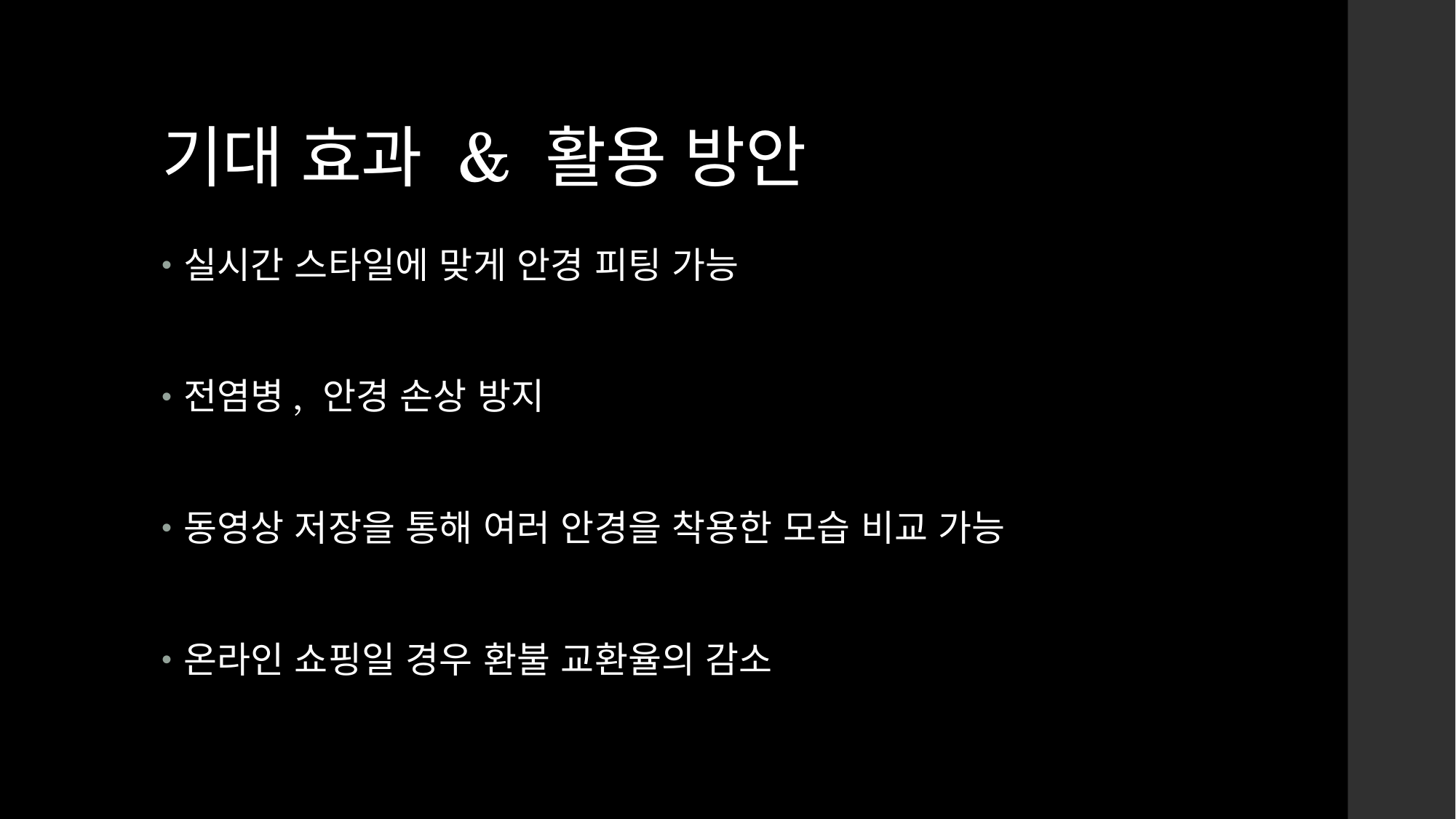

# 기대 효과 & 활용 방안
실시간 스타일에 맞게 안경 피팅 가능

전염병, 안경 손상 방지

동영상 저장을 통해 여러 안경을 착용한 모습 비교 가능

온라인 쇼핑일 경우 환불 교환율의 감소